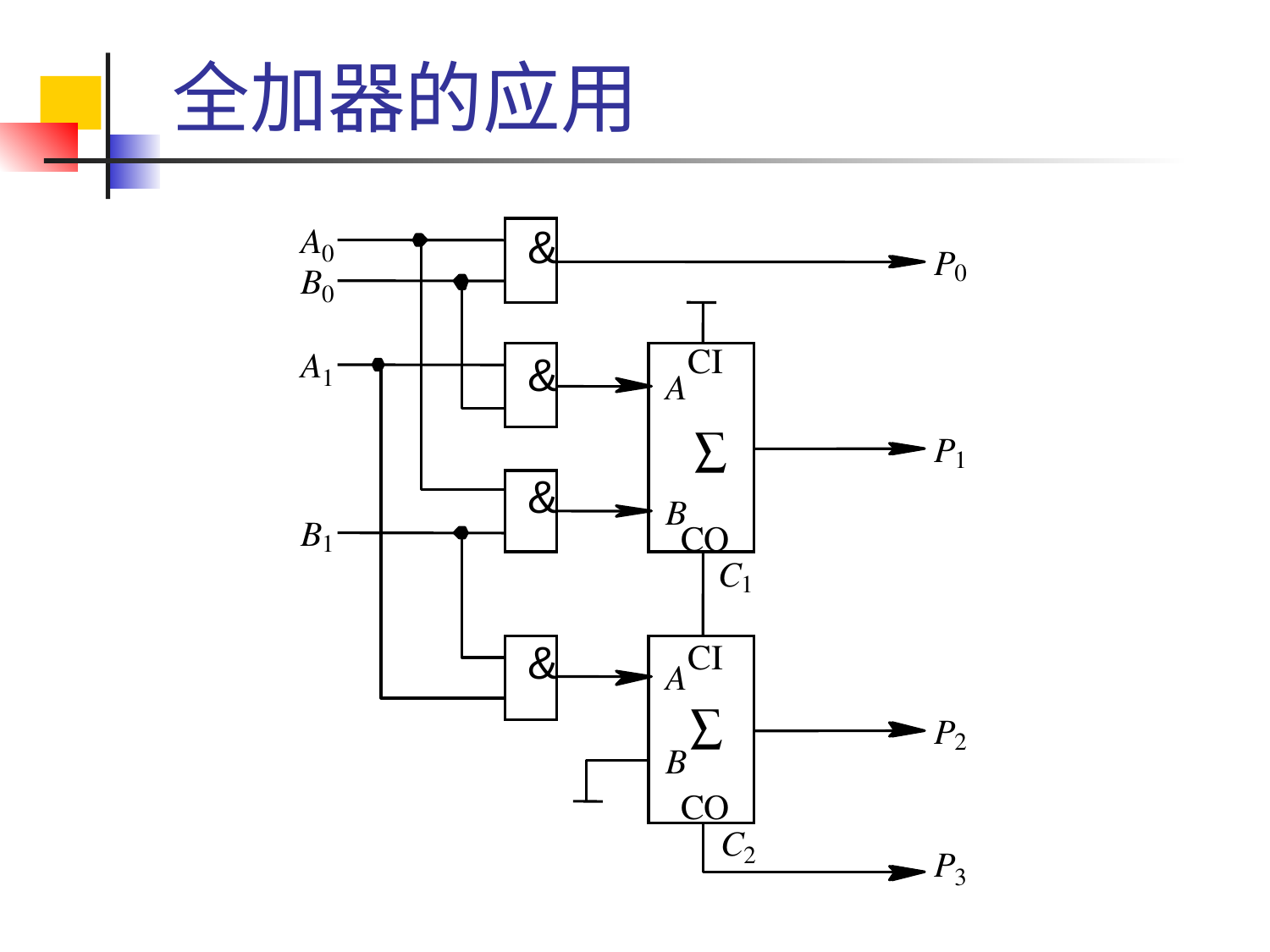

# 全加器的应用
A
&

0

P

0
B

0

CI
A

&

1

A

∑
P

1

&

B

B

CO
1

C
1
&
CI

A

∑
P

2

B

CO

C

2
P
3